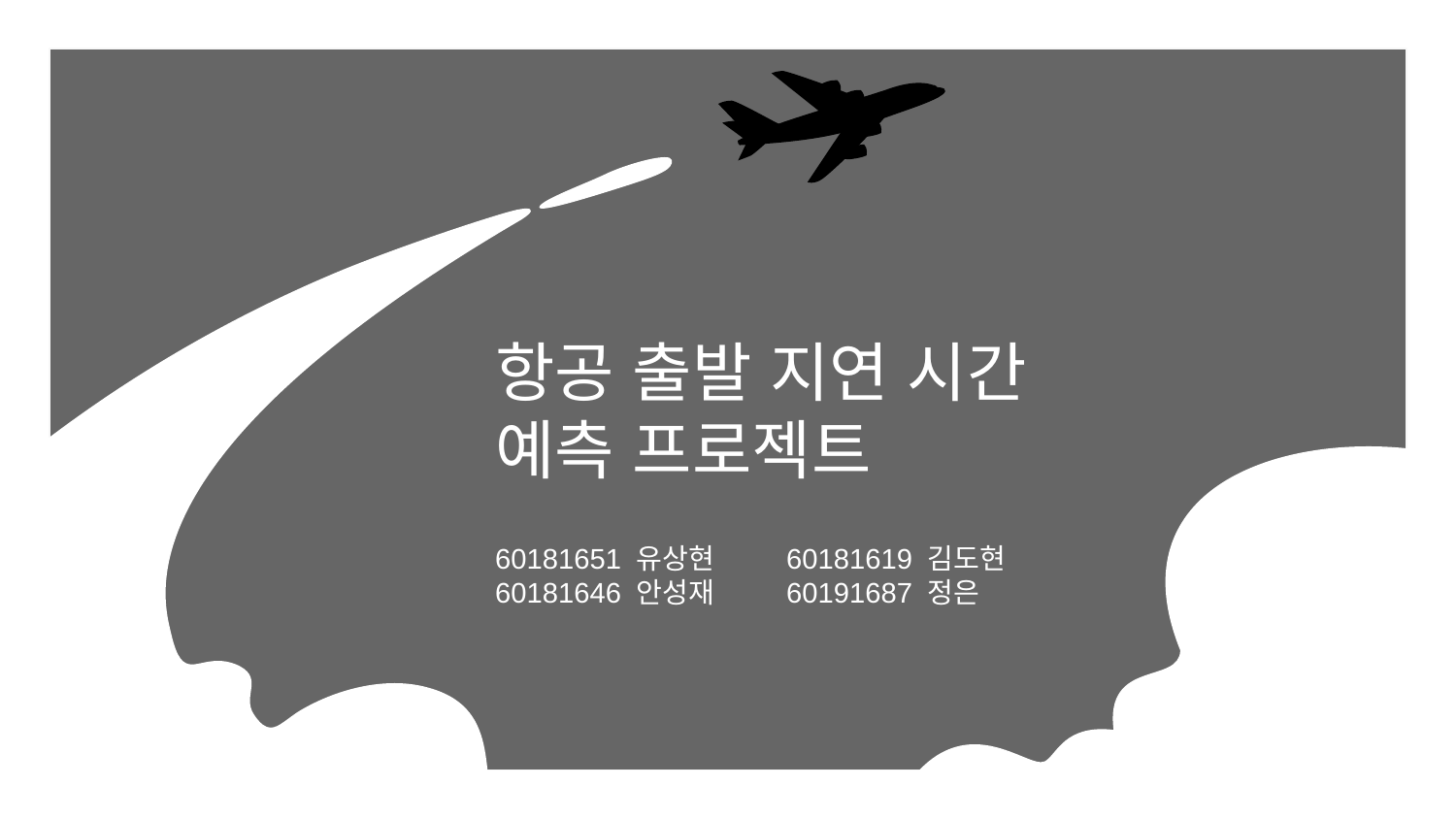

# 항공 출발 지연 시간 예측 프로젝트
60181651 유상현	60181619 김도현
60181646 안성재	60191687 정은